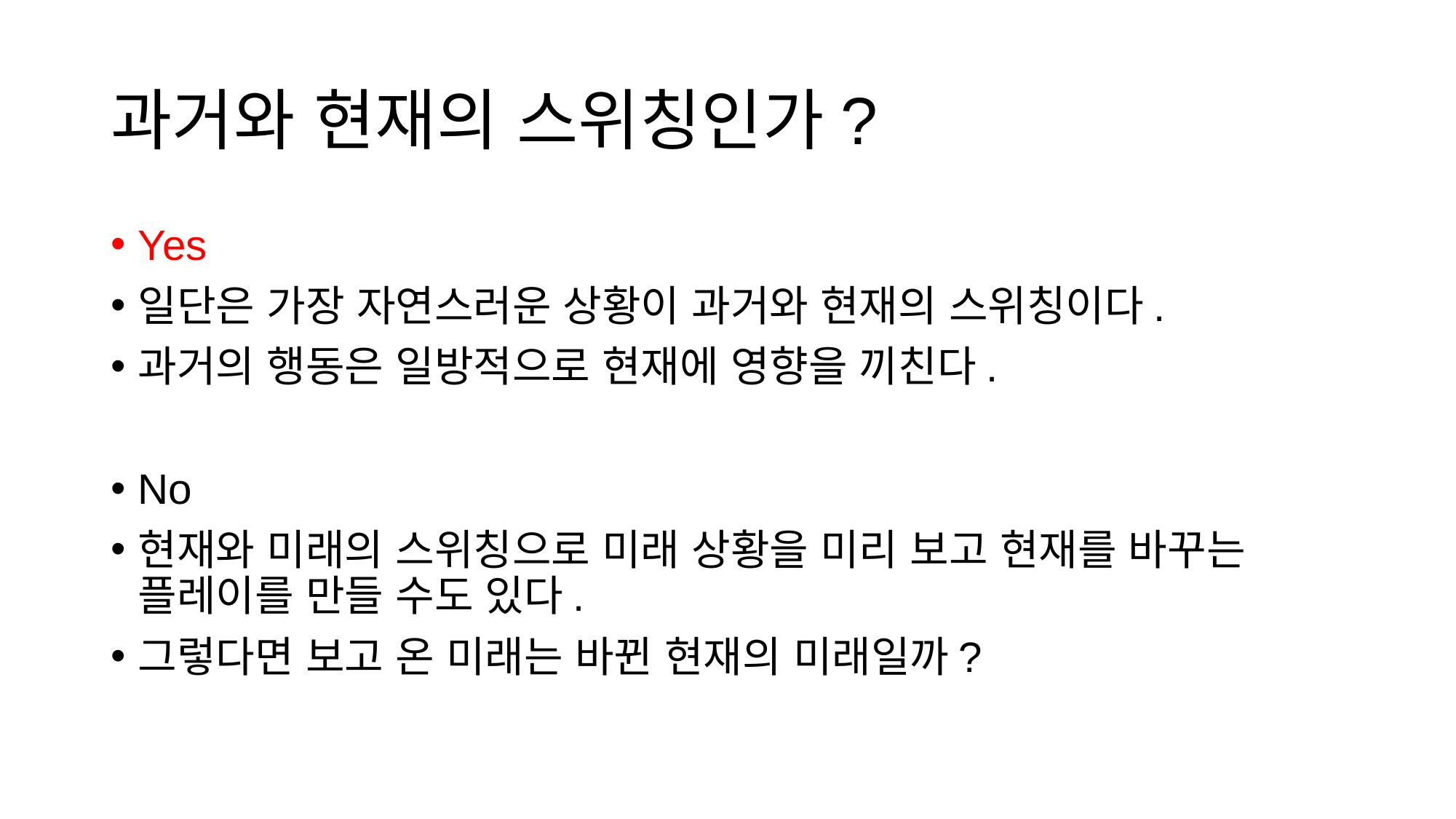

# 과거와 현재의 스위칭인가?
Yes
일단은 가장 자연스러운 상황이 과거와 현재의 스위칭이다.
과거의 행동은 일방적으로 현재에 영향을 끼친다.

No
현재와 미래의 스위칭으로 미래 상황을 미리 보고 현재를 바꾸는 플레이를 만들 수도 있다.
그렇다면 보고 온 미래는 바뀐 현재의 미래일까?